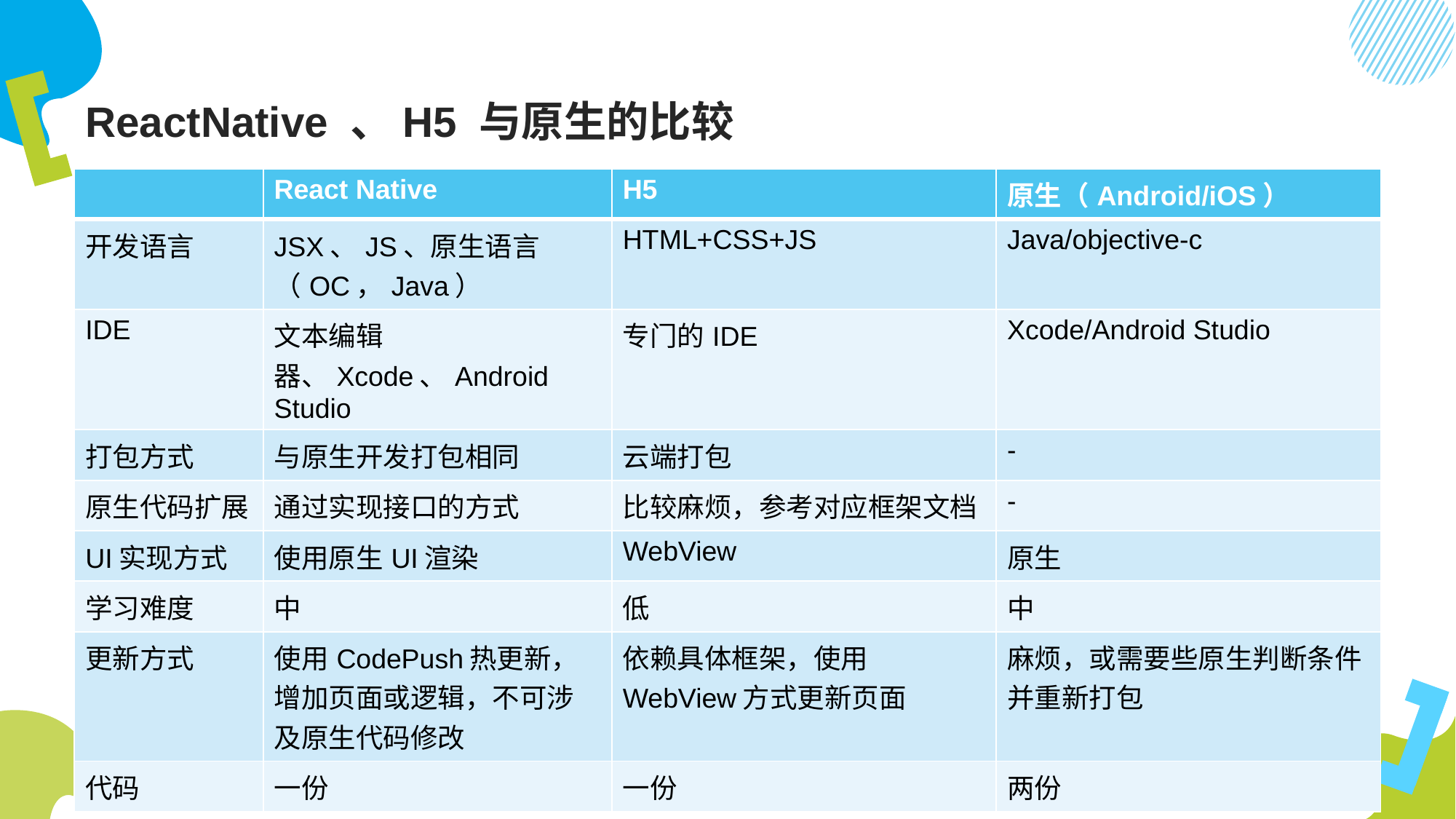

# ReactNative 、H5 与原生的比较
|  | React Native | H5 | 原生（Android/iOS） |
| --- | --- | --- | --- |
| 开发语言 | JSX、JS、原生语言（OC，Java） | HTML+CSS+JS | Java/objective-c |
| IDE | 文本编辑器、Xcode、Android Studio | 专门的IDE | Xcode/Android Studio |
| 打包方式 | 与原生开发打包相同 | 云端打包 | - |
| 原生代码扩展 | 通过实现接口的方式 | 比较麻烦，参考对应框架文档 | - |
| UI实现方式 | 使用原生UI渲染 | WebView | 原生 |
| 学习难度 | 中 | 低 | 中 |
| 更新方式 | 使用CodePush热更新，增加页面或逻辑，不可涉及原生代码修改 | 依赖具体框架，使用WebView方式更新页面 | 麻烦，或需要些原生判断条件并重新打包 |
| 代码 | 一份 | 一份 | 两份 |